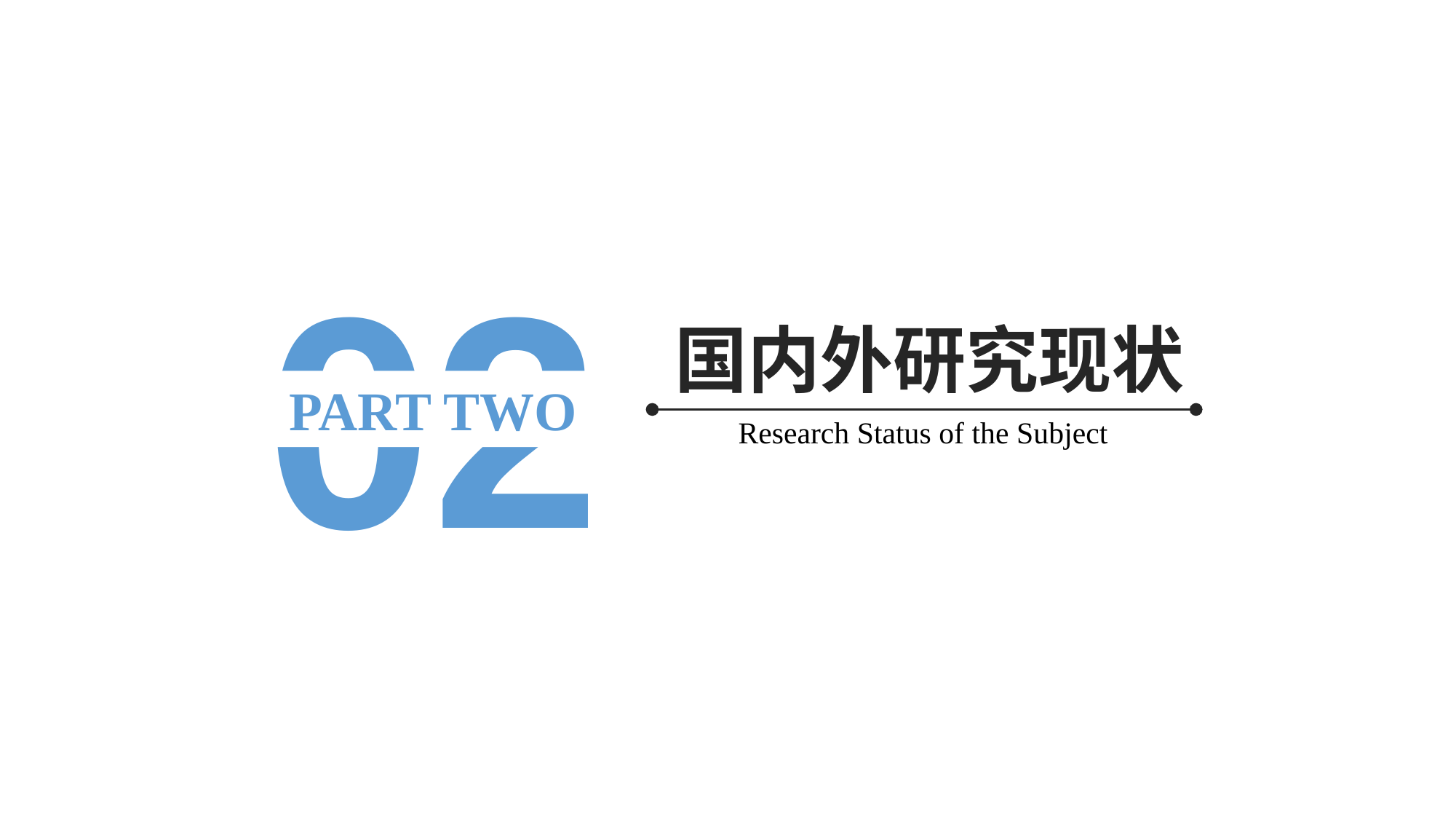

02
国内外研究现状
PART TWO

Research Status of the Subject